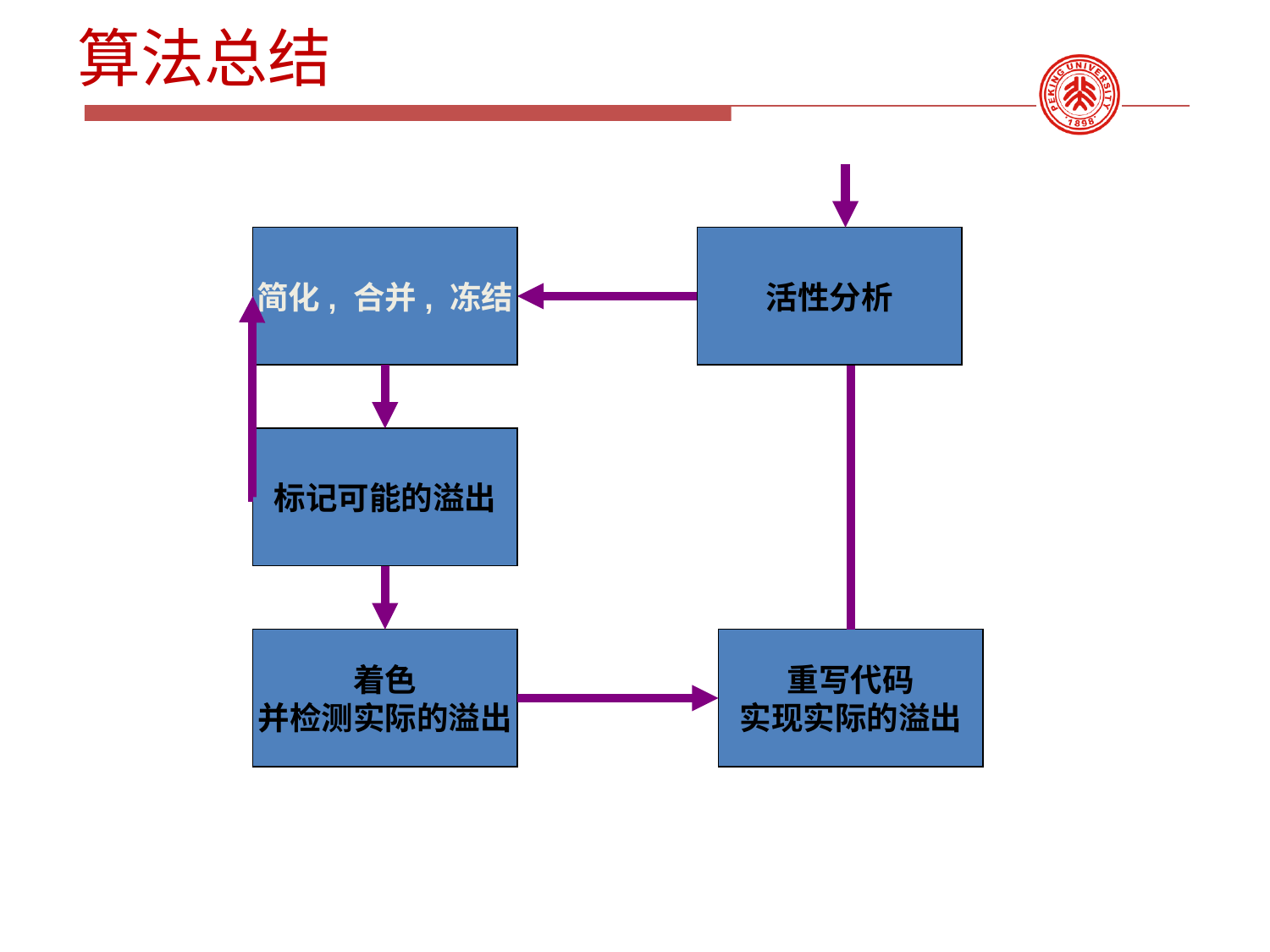

# 算法总结
简化, 合并, 冻结
活性分析
标记可能的溢出
着色
并检测实际的溢出
重写代码
实现实际的溢出